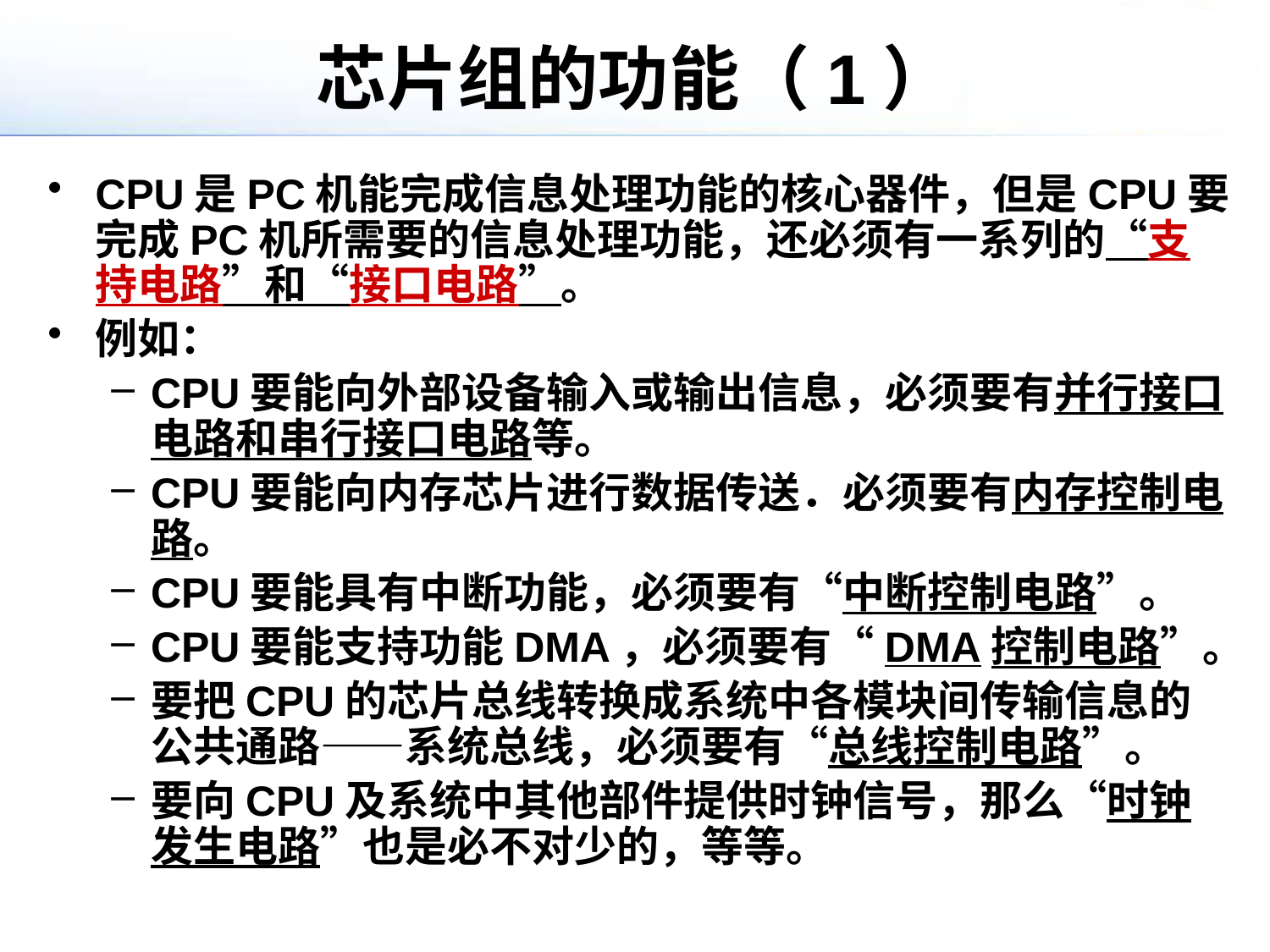

# 芯片组的功能（1）
CPU是PC机能完成信息处理功能的核心器件，但是CPU要完成PC机所需要的信息处理功能，还必须有一系列的“支持电路”和“接口电路”。
例如：
CPU要能向外部设备输入或输出信息，必须要有并行接口电路和串行接口电路等。
CPU要能向内存芯片进行数据传送．必须要有内存控制电路。
CPU要能具有中断功能，必须要有“中断控制电路”。
CPU要能支持功能DMA，必须要有“DMA控制电路”。
要把CPU的芯片总线转换成系统中各模块间传输信息的公共通路——系统总线，必须要有“总线控制电路”。
要向CPU及系统中其他部件提供时钟信号，那么“时钟发生电路”也是必不对少的，等等。